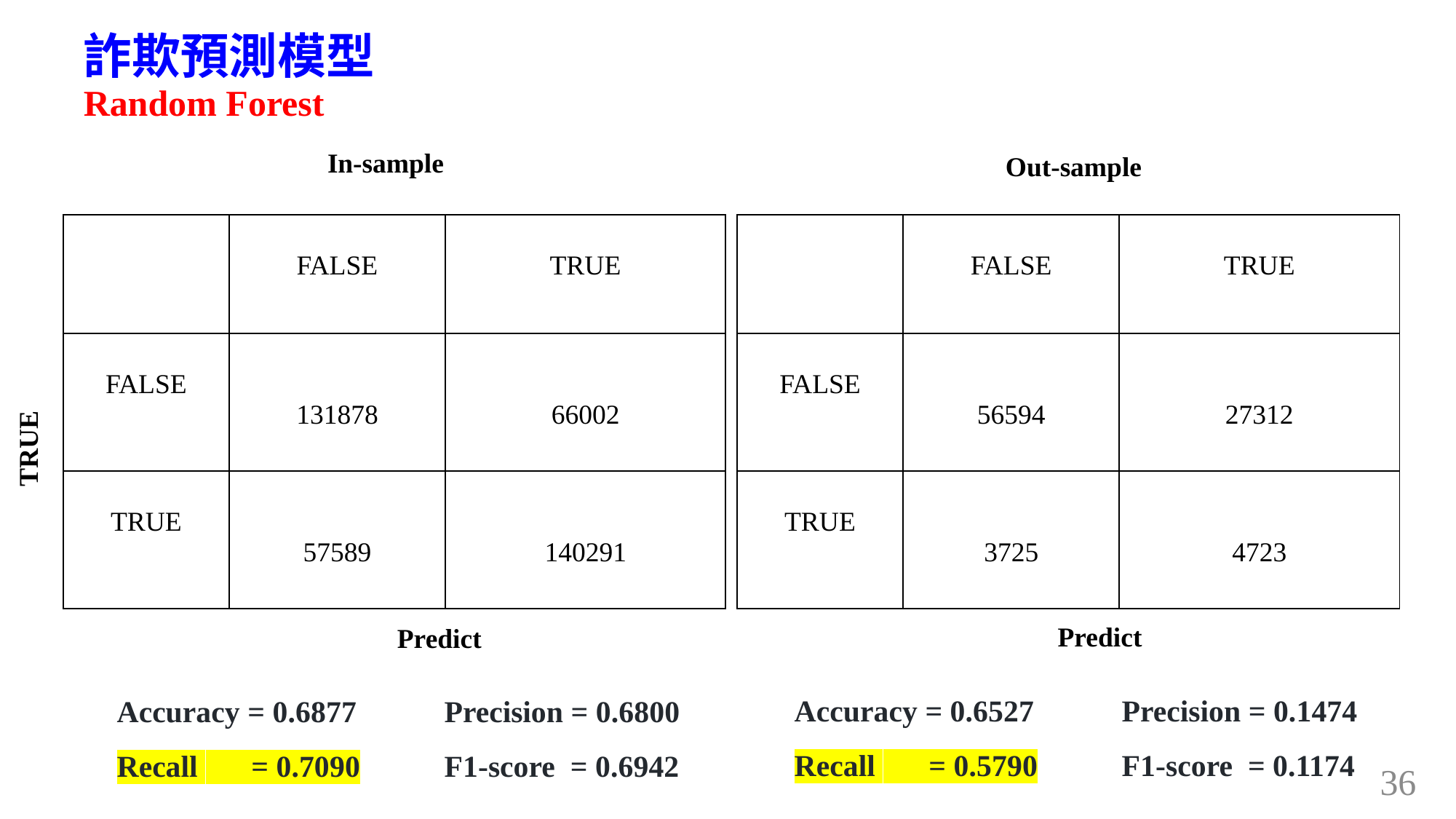

詐欺預測模型
Random Forest
In-sample
Out-sample
|  | FALSE | TRUE |
| --- | --- | --- |
| FALSE | 131878 | 66002 |
| TRUE | 57589 | 140291 |
|  | FALSE | TRUE |
| --- | --- | --- |
| FALSE | 56594 | 27312 |
| TRUE | 3725 | 4723 |
TRUE
Predict
Predict
Accuracy = 0.6527	Precision = 0.1474
Recall       = 0.5790	F1-score  = 0.1174
Accuracy = 0.6877	Precision = 0.6800
Recall       = 0.7090	F1-score  = 0.6942
36